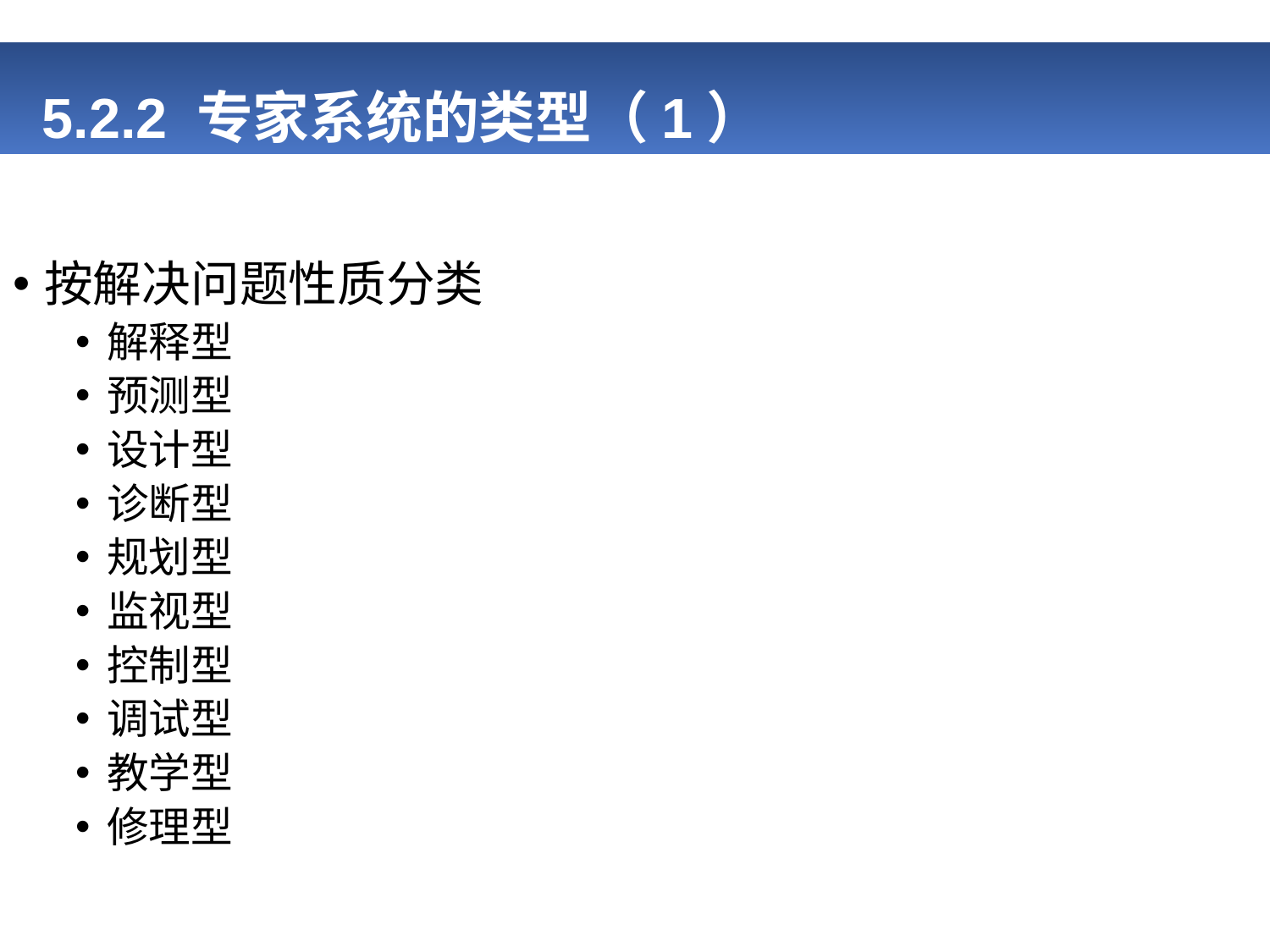

# 5.2.2 专家系统的类型（1）
按解决问题性质分类
解释型
预测型
设计型
诊断型
规划型
监视型
控制型
调试型
教学型
修理型

32